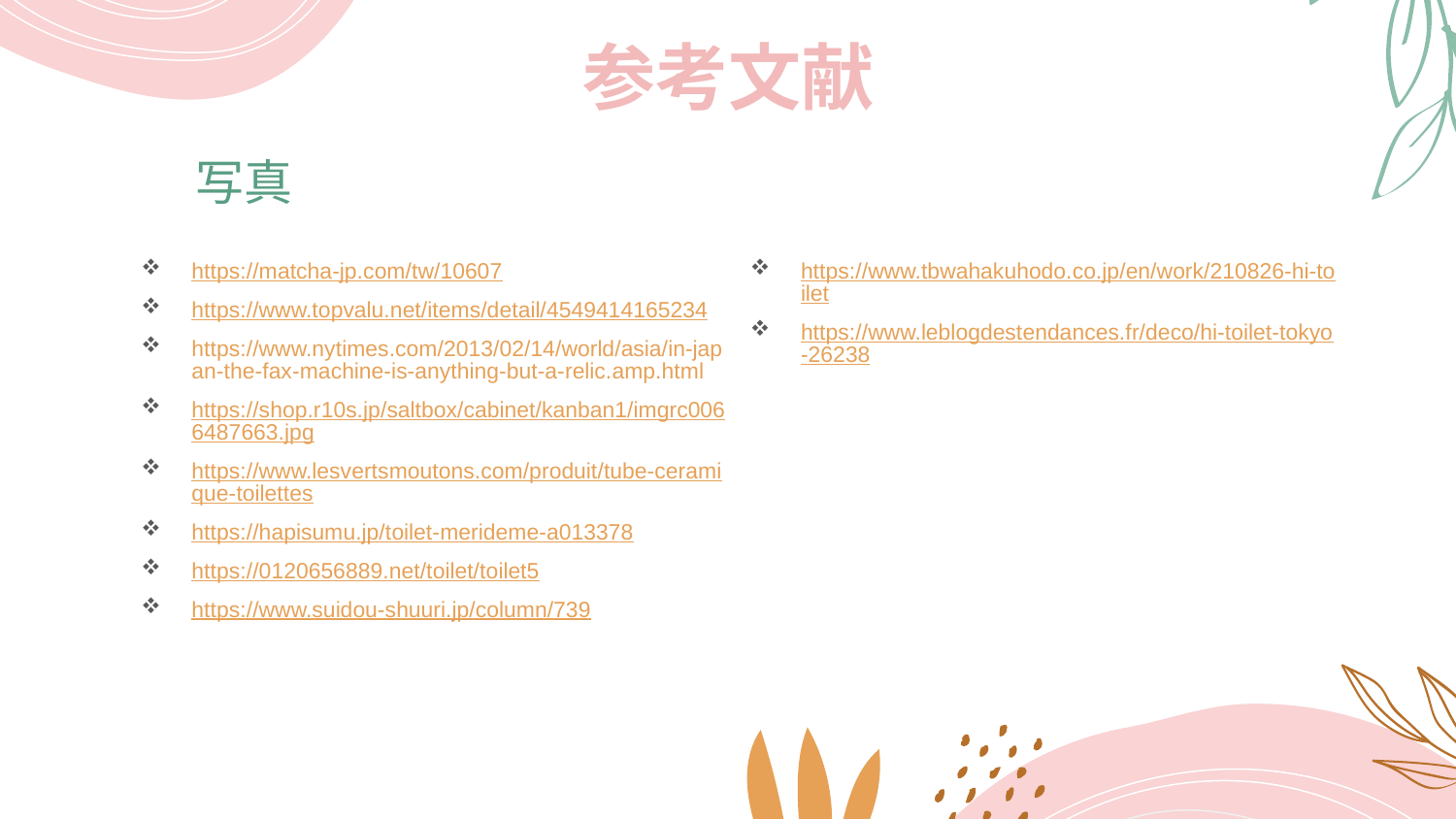

# 参考文献
写真
https://matcha-jp.com/tw/10607
https://www.topvalu.net/items/detail/4549414165234
https://www.nytimes.com/2013/02/14/world/asia/in-japan-the-fax-machine-is-anything-but-a-relic.amp.html
https://shop.r10s.jp/saltbox/cabinet/kanban1/imgrc0066487663.jpg
https://www.lesvertsmoutons.com/produit/tube-ceramique-toilettes
https://hapisumu.jp/toilet-merideme-a013378
https://0120656889.net/toilet/toilet5
https://www.suidou-shuuri.jp/column/739
https://www.tbwahakuhodo.co.jp/en/work/210826-hi-toilet
https://www.leblogdestendances.fr/deco/hi-toilet-tokyo-26238